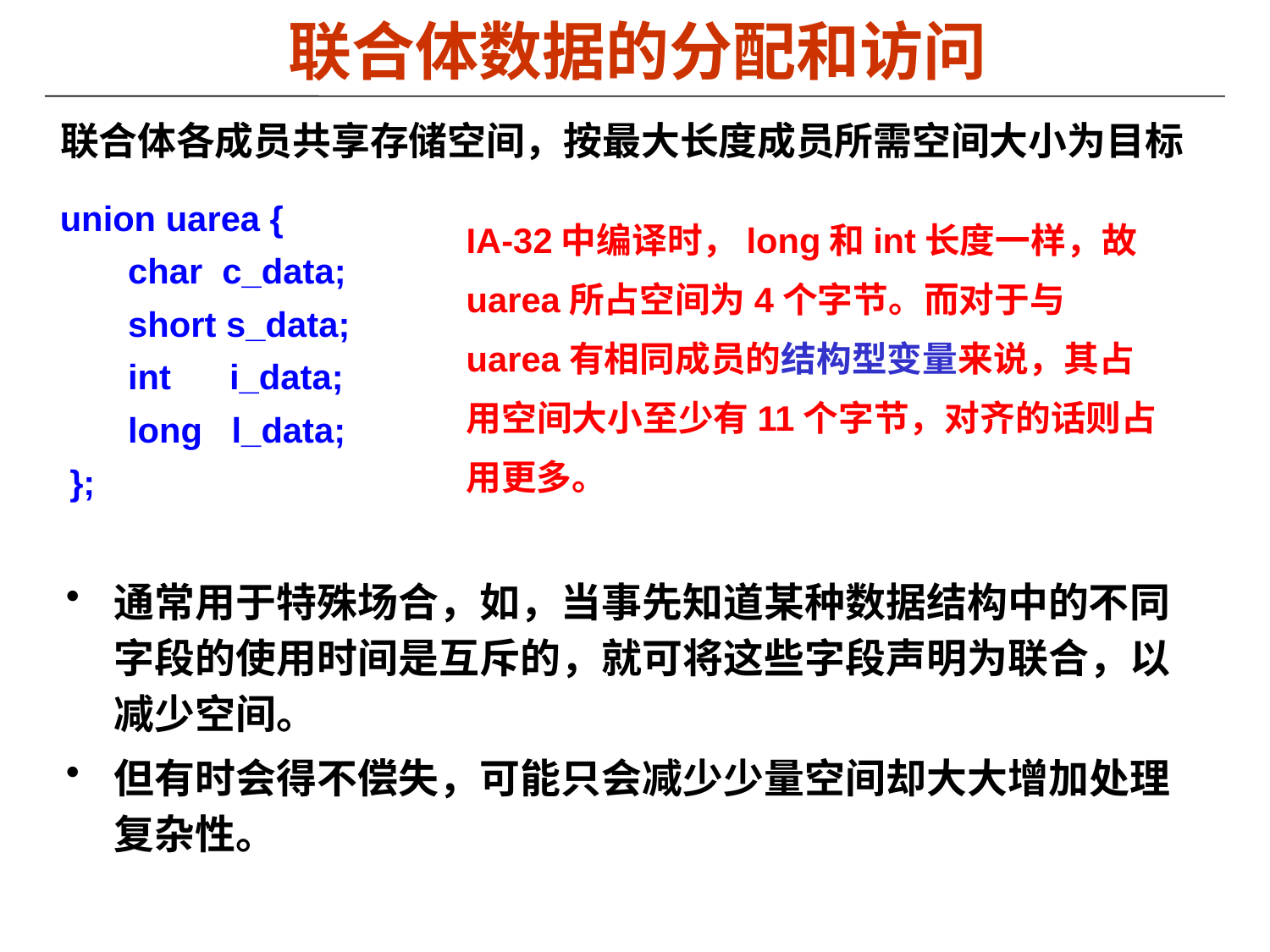

# 联合体数据的分配和访问
联合体各成员共享存储空间，按最大长度成员所需空间大小为目标
union uarea {
       char  c_data;
       short s_data;
       int      i_data;
       long   l_data;
 };
IA-32中编译时，long和int长度一样，故uarea所占空间为4个字节。而对于与uarea有相同成员的结构型变量来说，其占用空间大小至少有11个字节，对齐的话则占用更多。
通常用于特殊场合，如，当事先知道某种数据结构中的不同字段的使用时间是互斥的，就可将这些字段声明为联合，以减少空间。
但有时会得不偿失，可能只会减少少量空间却大大增加处理复杂性。